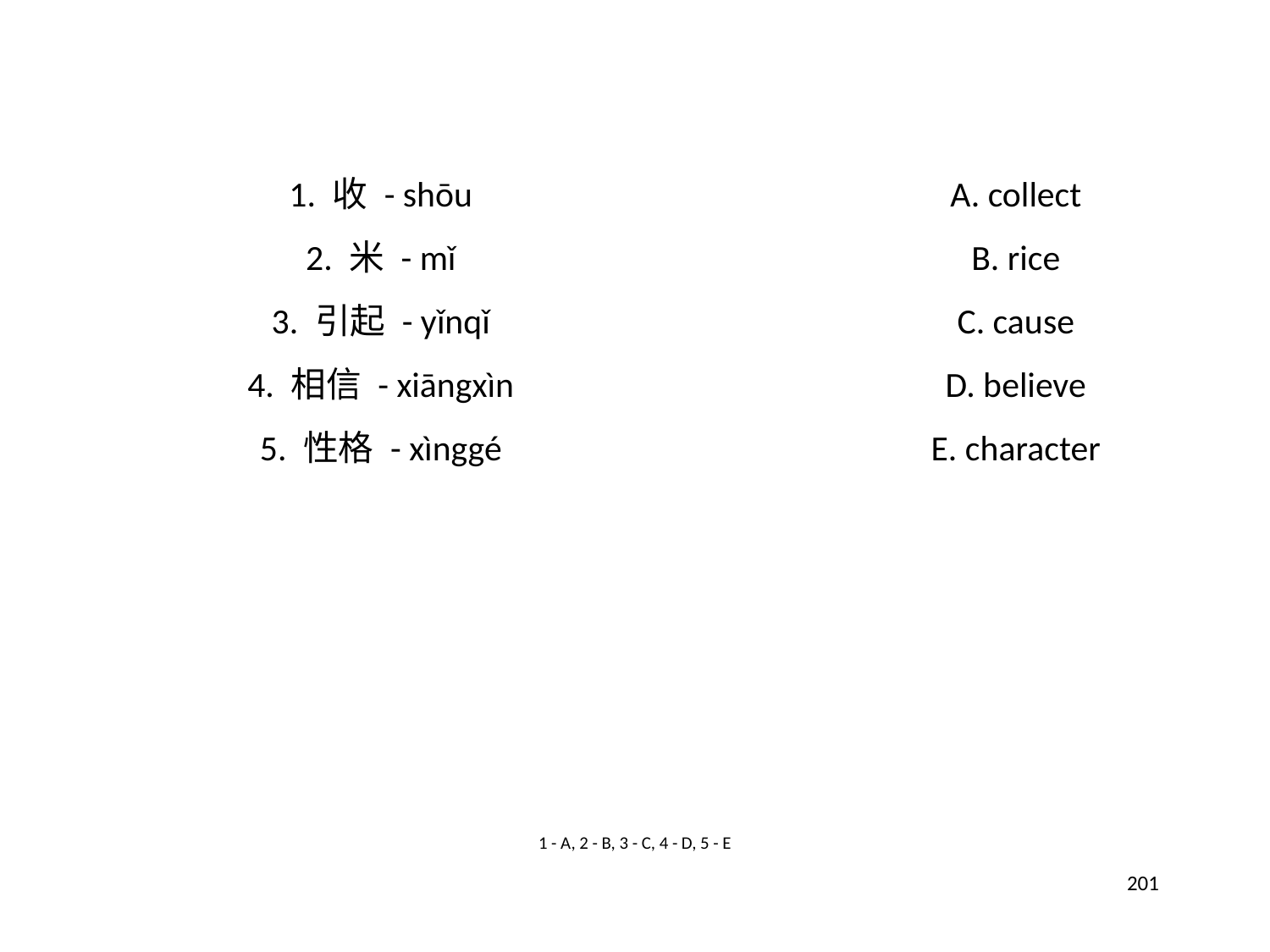

1. 收 - shōu

A. collect

2. 米 - mǐ

B. rice

3. 引起 - yǐnqǐ

C. cause

4. 相信 - xiāngxìn

D. believe

5. 性格 - xìnggé

E. character
1 - A, 2 - B, 3 - C, 4 - D, 5 - E

201